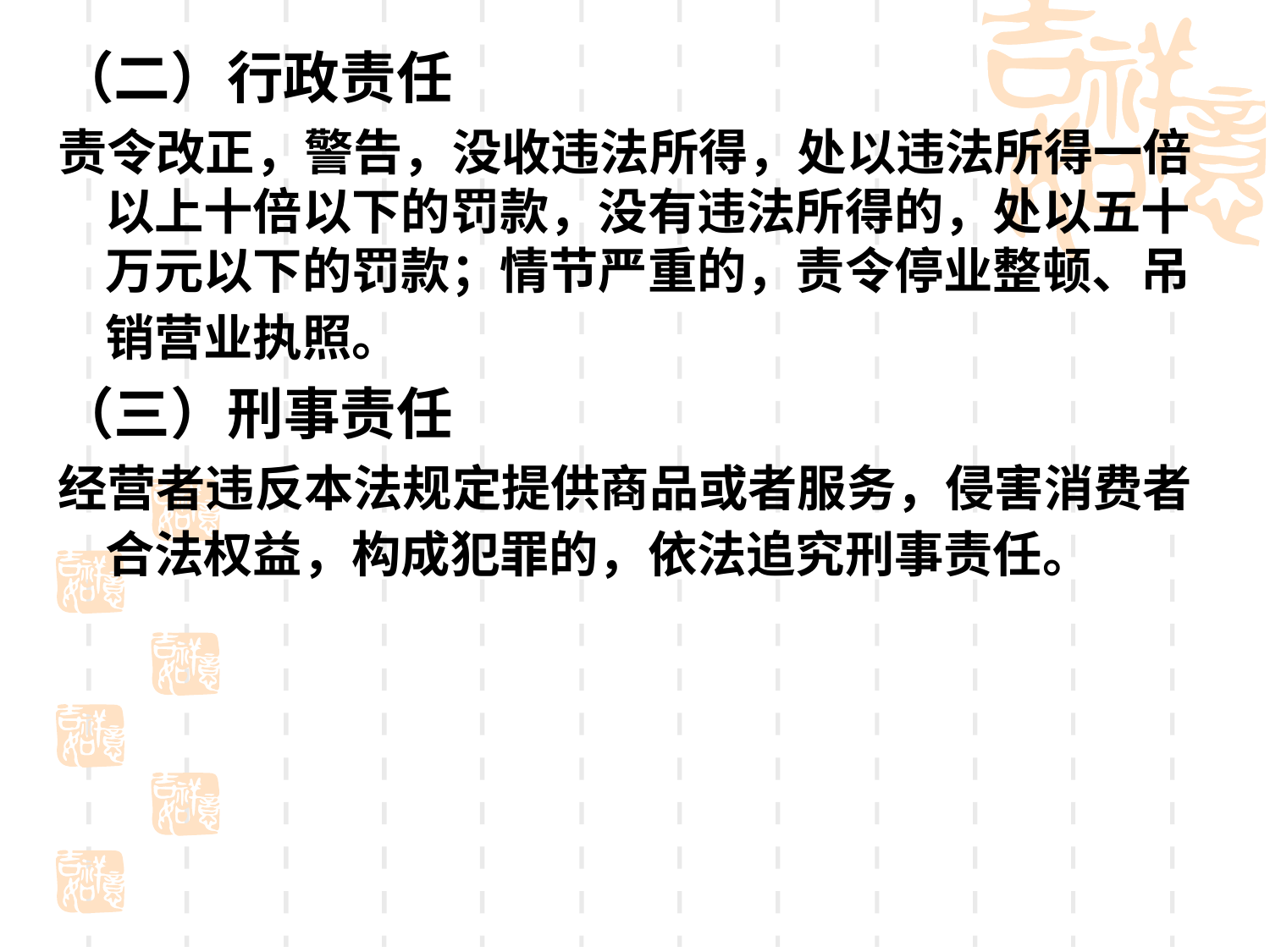

#
（二）行政责任
责令改正，警告，没收违法所得，处以违法所得一倍以上十倍以下的罚款，没有违法所得的，处以五十万元以下的罚款；情节严重的，责令停业整顿、吊销营业执照。
（三）刑事责任
经营者违反本法规定提供商品或者服务，侵害消费者合法权益，构成犯罪的，依法追究刑事责任。